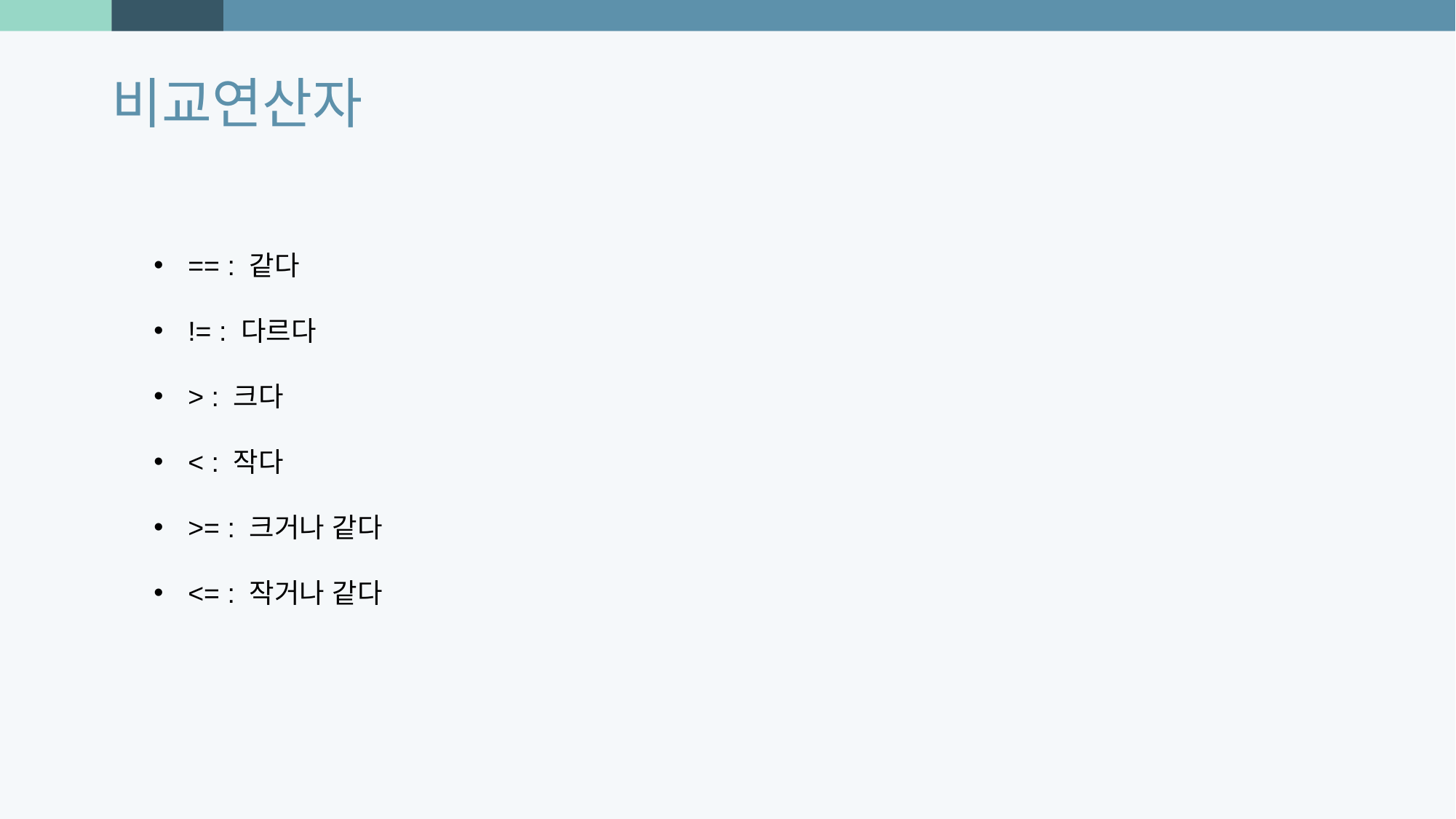

비교연산자
== : 같다
!= : 다르다
> : 크다
< : 작다
>= : 크거나 같다
<= : 작거나 같다
Photo by Joel Filipe on Unsplash